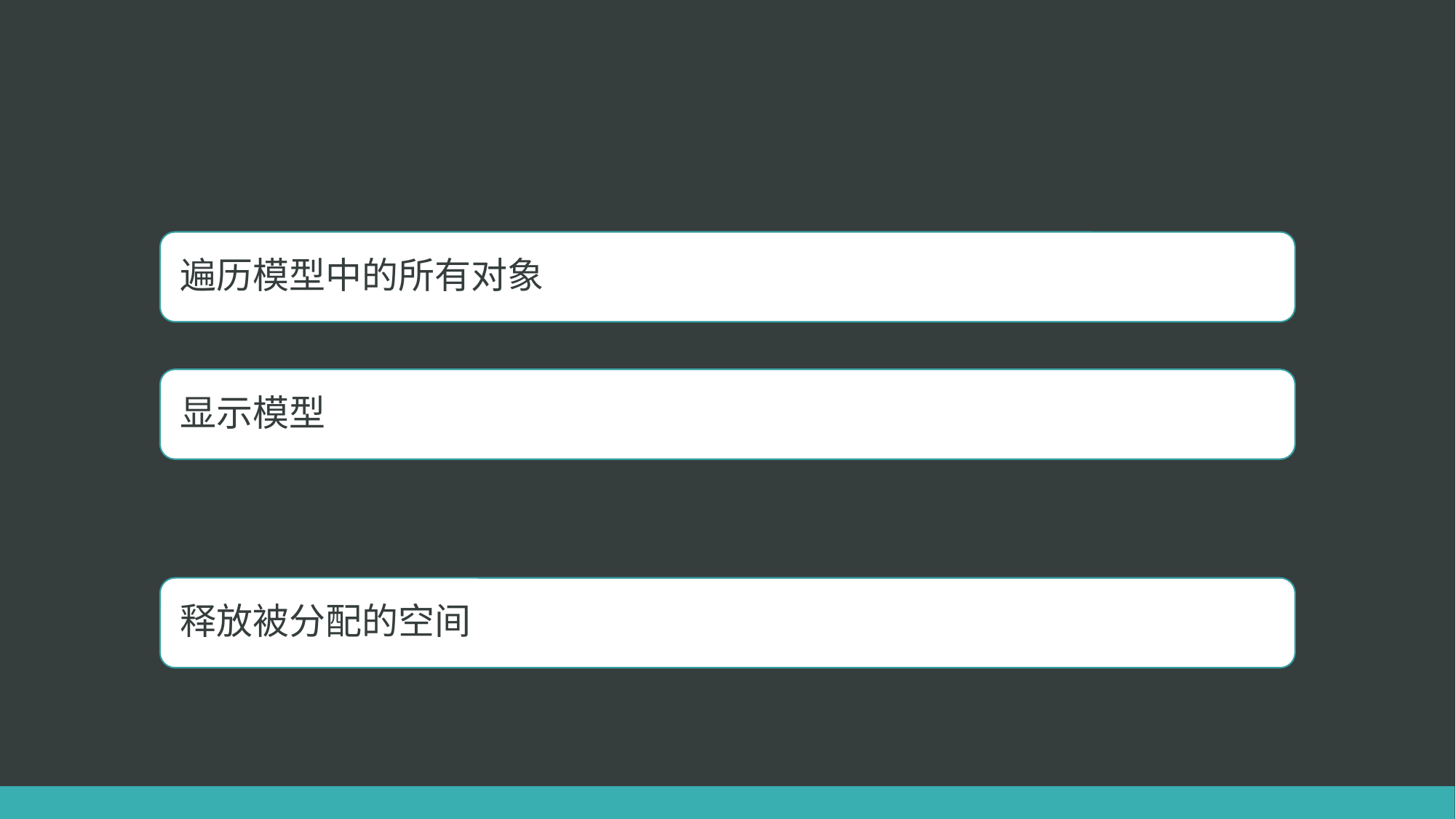

#
遍历模型中的所有对象
依次遍历对象的所有面，顶点和法向量，分配空间储存这些数据
显示模型
如果当前需要显示的对象具有纹理映射，则绑定纹理映射
接着从相应的储存空间里读取所有面、顶点和法向量，进一步地如果对象还具有纹理，就在相应的位置绘制纹理
释放被分配的空间